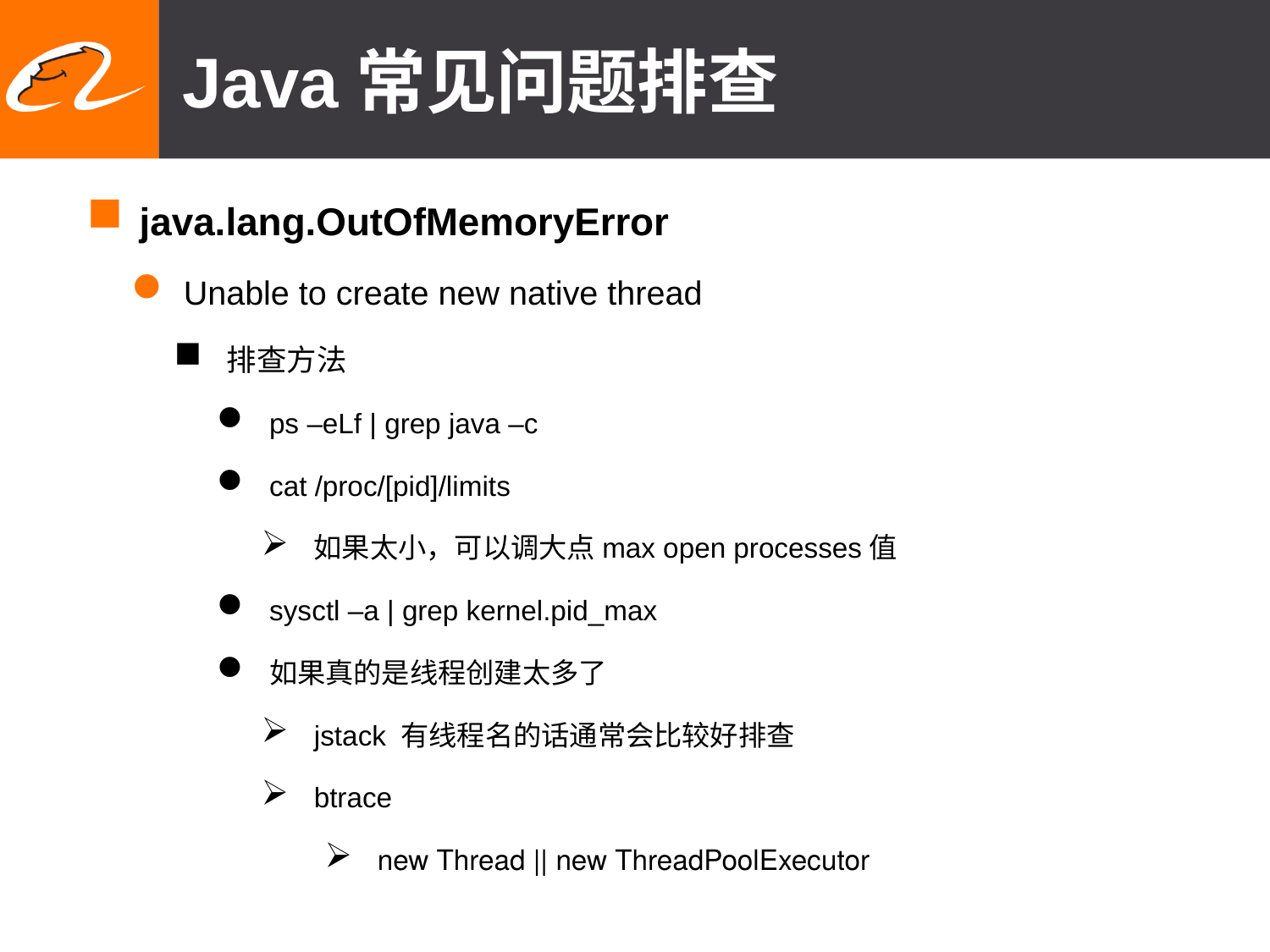

# Java常见问题排查
java.lang.OutOfMemoryError
Unable to create new native thread
排查方法
ps –eLf | grep java –c
cat /proc/[pid]/limits
如果太小，可以调大点max open processes值
sysctl –a | grep kernel.pid_max
如果真的是线程创建太多了
jstack 有线程名的话通常会比较好排查
btrace
new Thread || new ThreadPoolExecutor